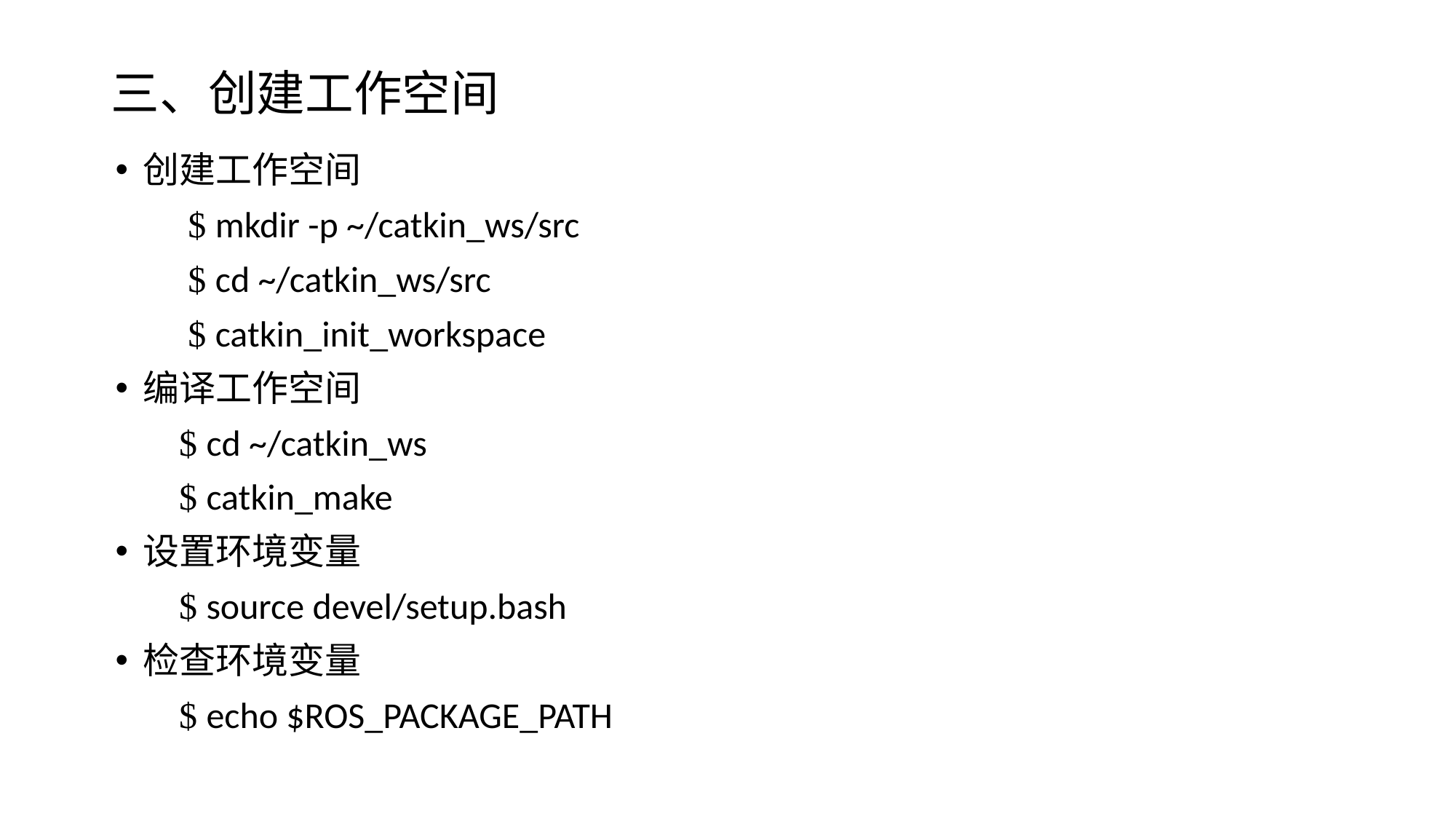

# 三、创建工作空间
创建工作空间
        $ mkdir -p ~/catkin_ws/src
        $ cd ~/catkin_ws/src
        $ catkin_init_workspace
编译工作空间
       $ cd ~/catkin_ws
       $ catkin_make
设置环境变量
       $ source devel/setup.bash
检查环境变量
       $ echo $ROS_PACKAGE_PATH